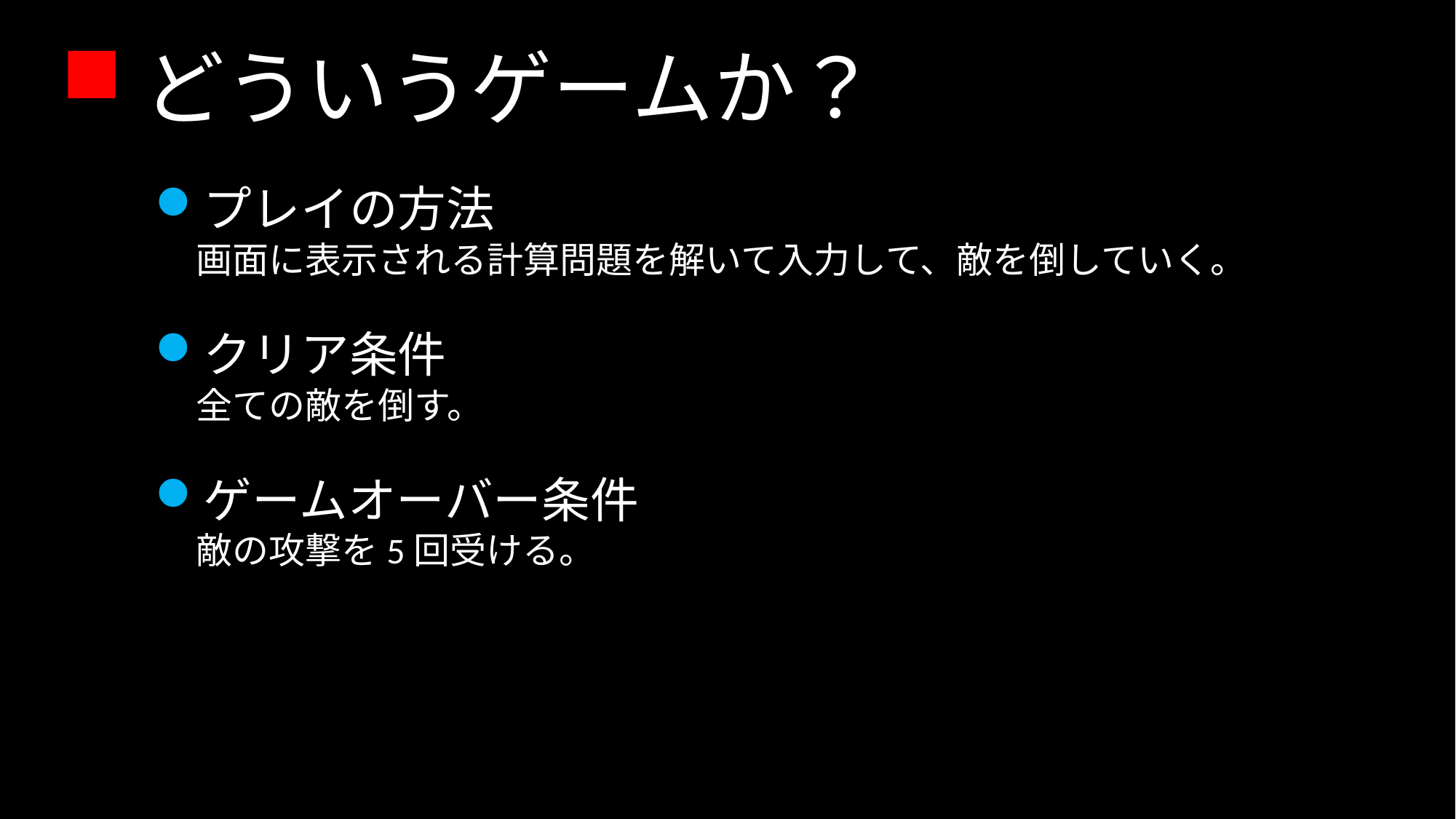

どういうゲームか？
プレイの方法
画面に表示される計算問題を解いて入力して、敵を倒していく。

クリア条件
全ての敵を倒す。

ゲームオーバー条件
敵の攻撃を5回受ける。